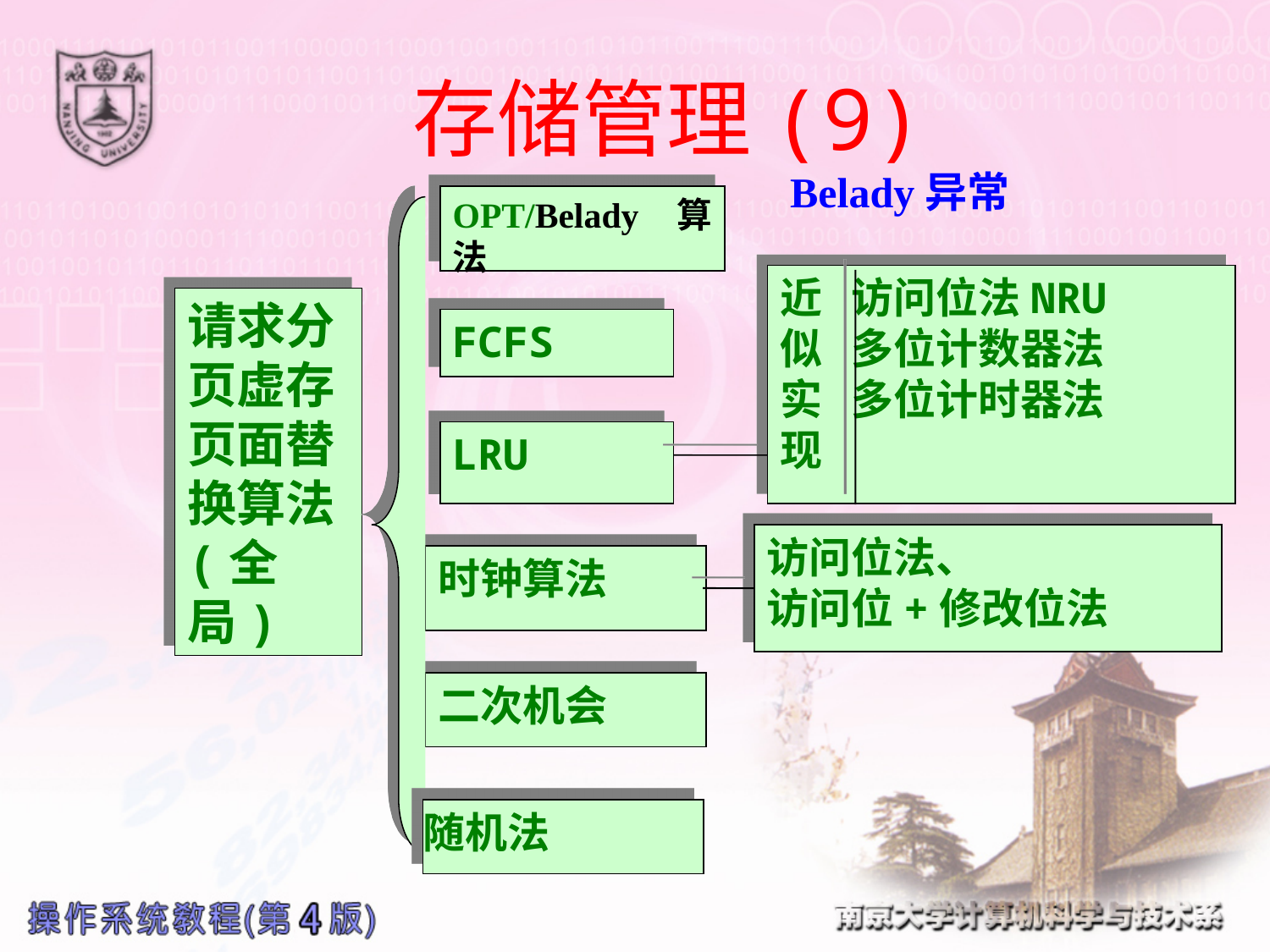

# 存储管理(9)
Belady异常
OPT/Belady算法

近   访问位法NRU
似   多位计数器法
实   多位计时器法
现

请求分页虚存页面替换算法
(全局)
FCFS
LRU

访问位法、
访问位+修改位法
时钟算法

二次机会
随机法